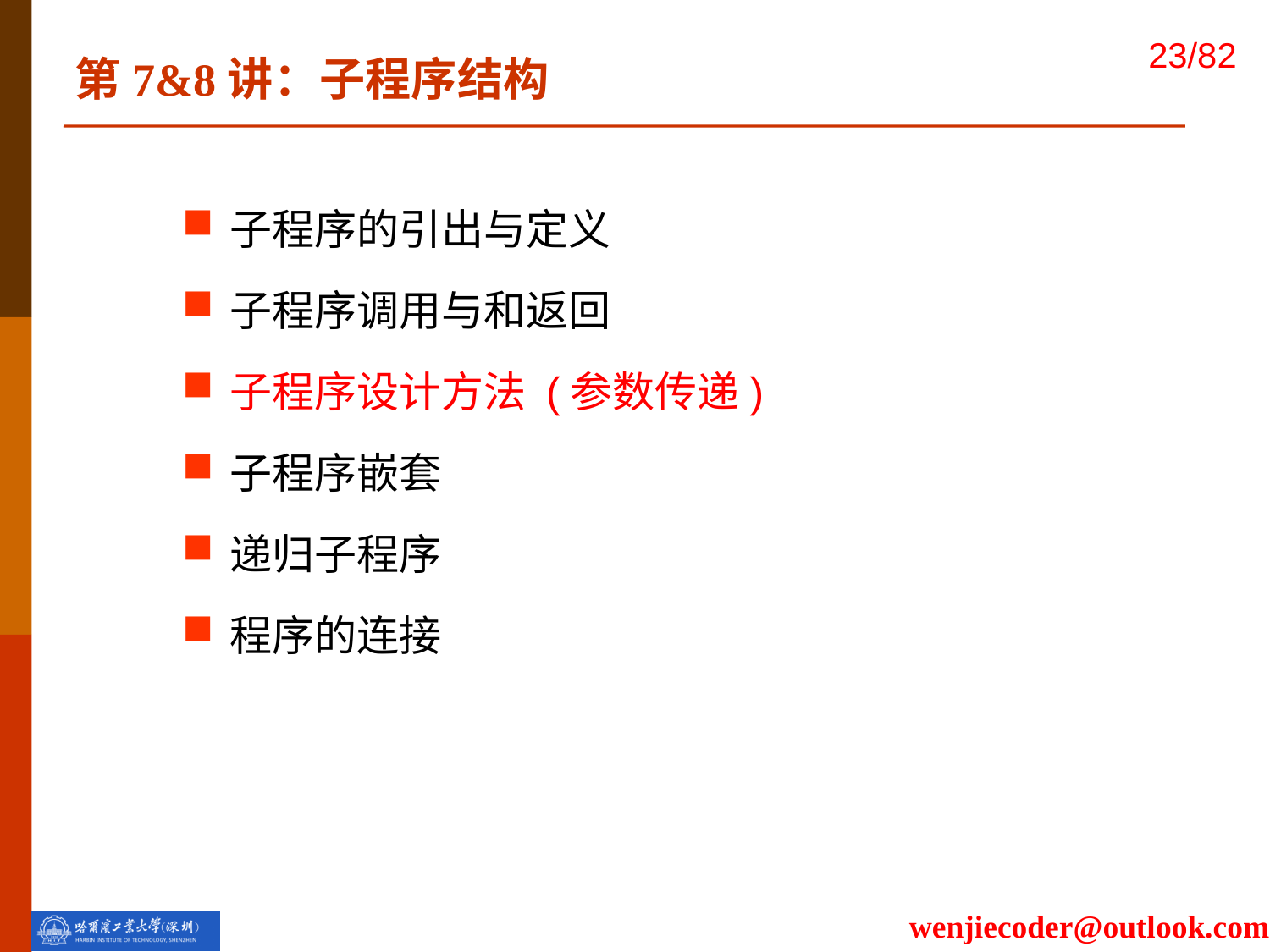

第7&8讲：子程序结构
子程序的引出与定义
子程序调用与和返回
子程序设计方法 (参数传递)
子程序嵌套
递归子程序
程序的连接